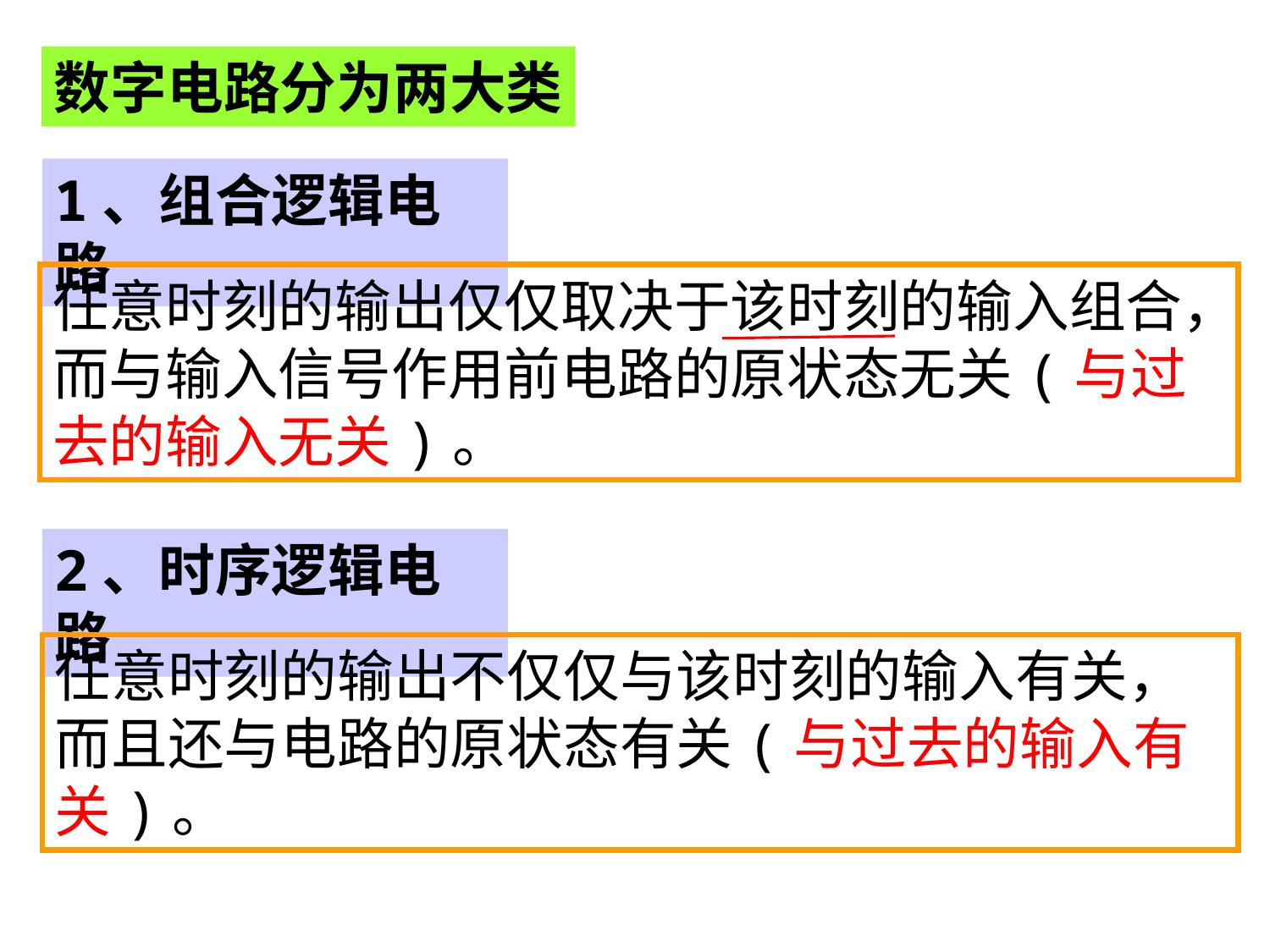

数字电路分为两大类
1、组合逻辑电路
任意时刻的输出仅仅取决于该时刻的输入组合，而与输入信号作用前电路的原状态无关(与过去的输入无关)。
2、时序逻辑电路
任意时刻的输出不仅仅与该时刻的输入有关，而且还与电路的原状态有关(与过去的输入有关)。
2